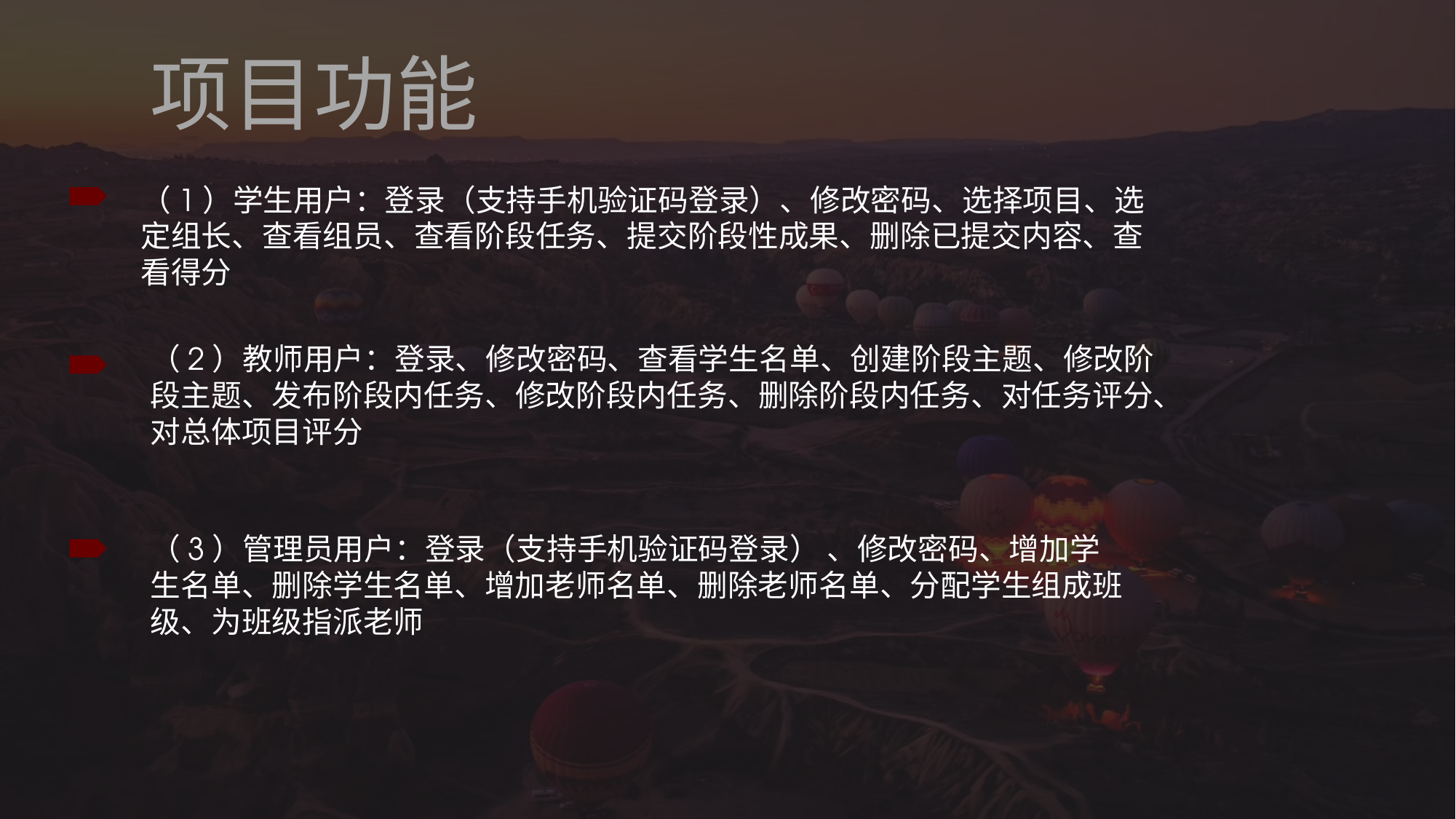

项目功能
（1）学生用户：登录（支持手机验证码登录）、修改密码、选择项目、选定组长、查看组员、查看阶段任务、提交阶段性成果、删除已提交内容、查看得分

（2）教师用户：登录、修改密码、查看学生名单、创建阶段主题、修改阶段主题、发布阶段内任务、修改阶段内任务、删除阶段内任务、对任务评分、对总体项目评分

（3）管理员用户：登录（支持手机验证码登录） 、修改密码、增加学生名单、删除学生名单、增加老师名单、删除老师名单、分配学生组成班级、为班级指派老师